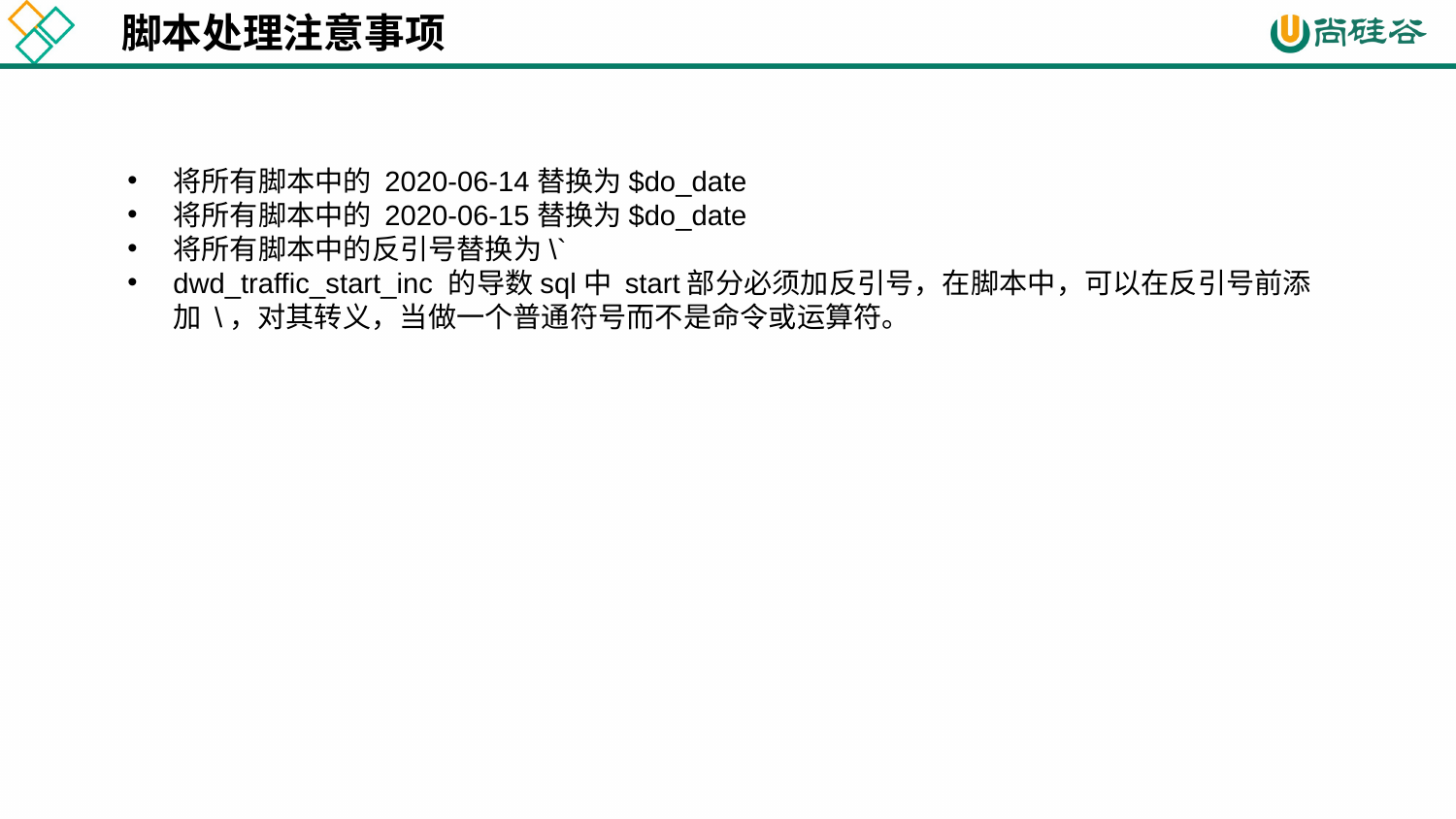

脚本处理注意事项

将所有脚本中的 2020-06-14替换为$do_date
将所有脚本中的 2020-06-15替换为$do_date
将所有脚本中的反引号替换为\`
dwd_traffic_start_inc 的导数sql中 start部分必须加反引号，在脚本中，可以在反引号前添加 \，对其转义，当做一个普通符号而不是命令或运算符。